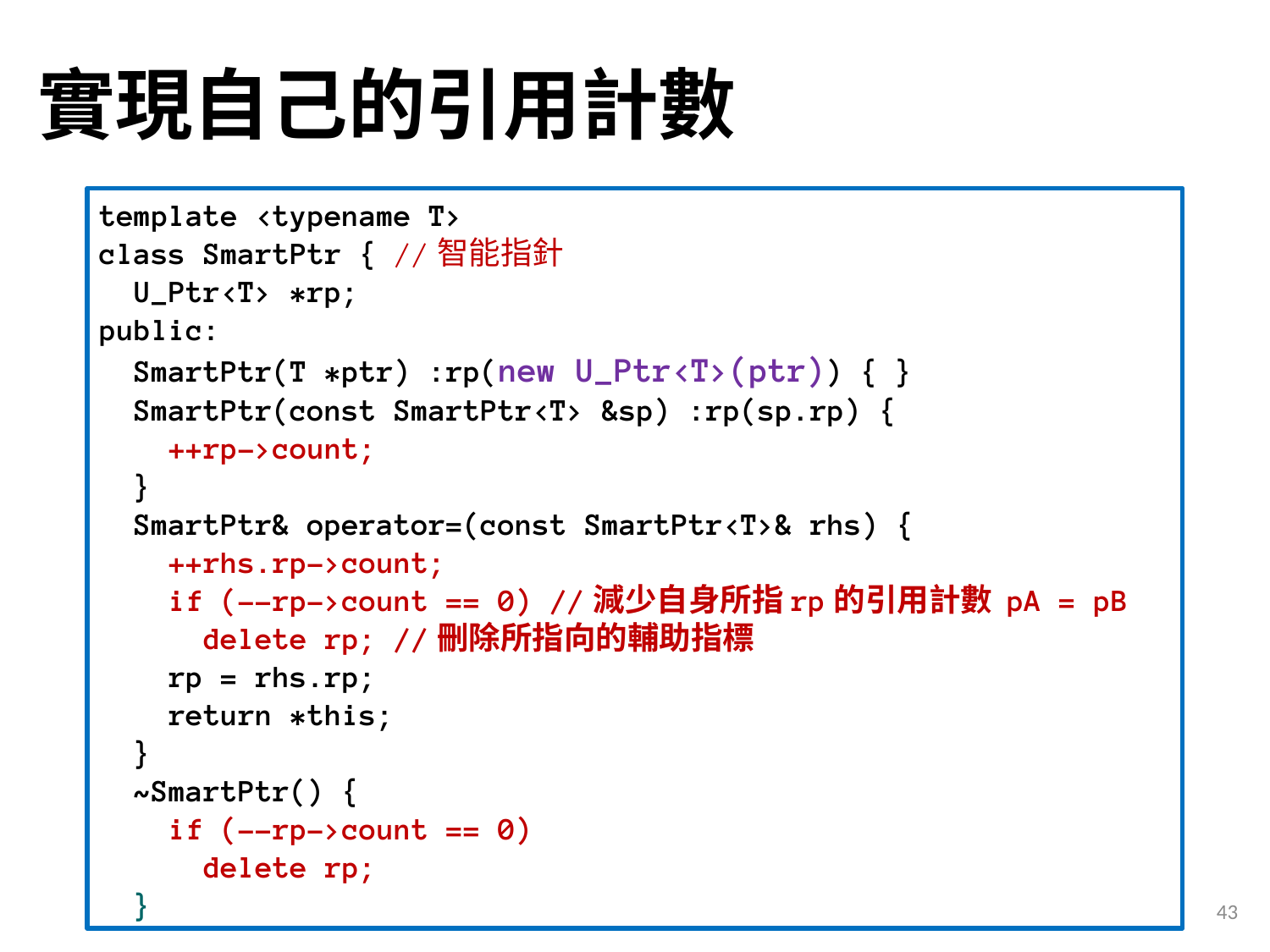

# 實現自己的引用計數
template <typename T>
class SmartPtr { //智能指針
  U_Ptr<T> *rp;
public:
  SmartPtr(T *ptr) :rp(new U_Ptr<T>(ptr)) { }
  SmartPtr(const SmartPtr<T> &sp) :rp(sp.rp) {
    ++rp->count;
  }
  SmartPtr& operator=(const SmartPtr<T>& rhs) {
    ++rhs.rp->count;
    if (--rp->count == 0) //減少自身所指rp的引用計數 pA = pB
      delete rp; //刪除所指向的輔助指標
    rp = rhs.rp;
    return *this;
  }
  ~SmartPtr() {
    if (--rp->count == 0)
      delete rp;
  }
43